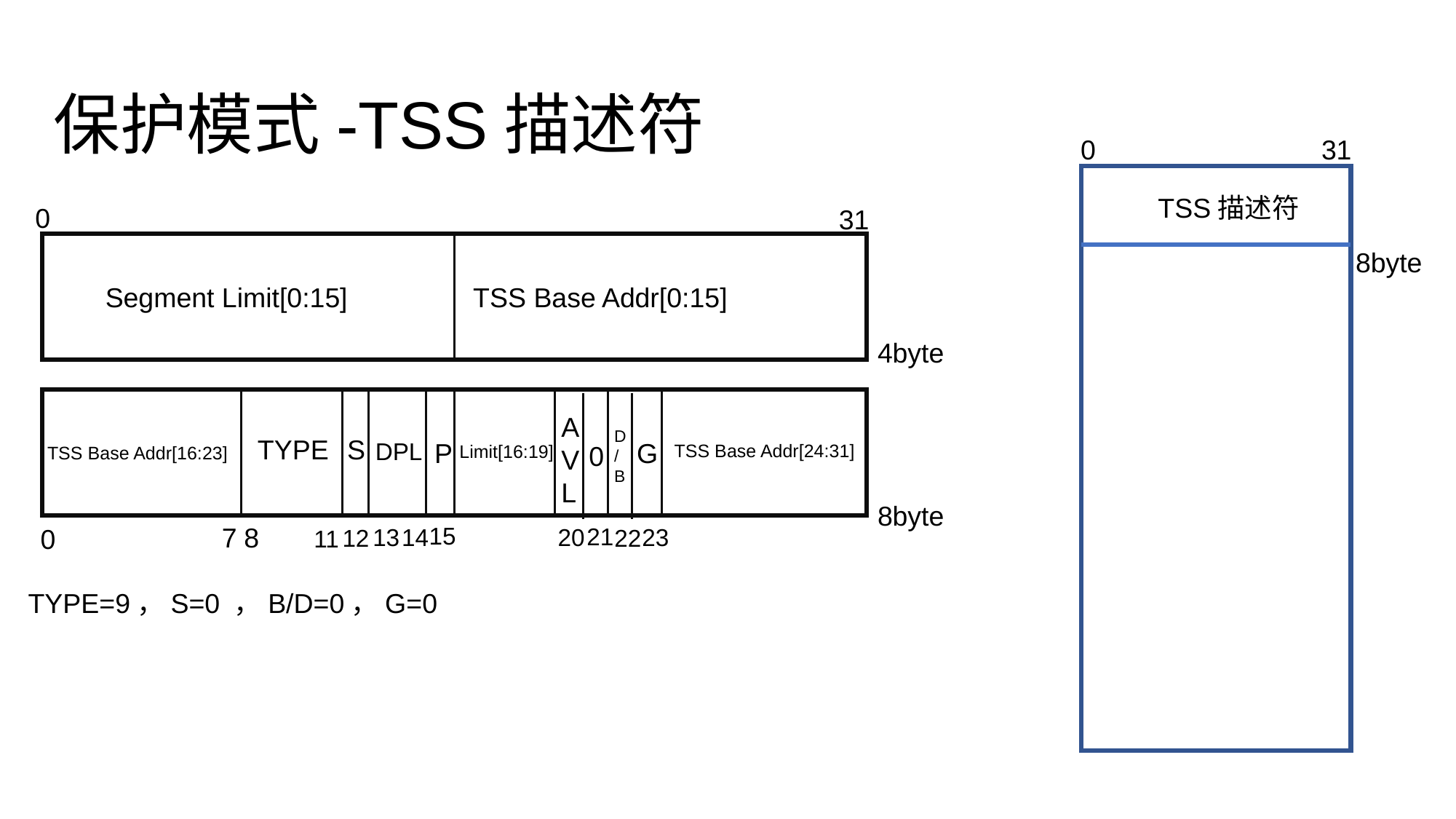

# 保护模式-TSS描述符
0
31

TSS描述符
0
31

8byte
Segment Limit[0:15]
TSS Base Addr[0:15]
4byte

A
V
L
D
/
B
TYPE
S
G
DPL
P
0
TSS Base Addr[24:31]
Limit[16:19]
TSS Base Addr[16:23]
8byte
7
8
15
21
13
14
0
20
23
12
22
11
TYPE=9，S=0 ，B/D=0，G=0